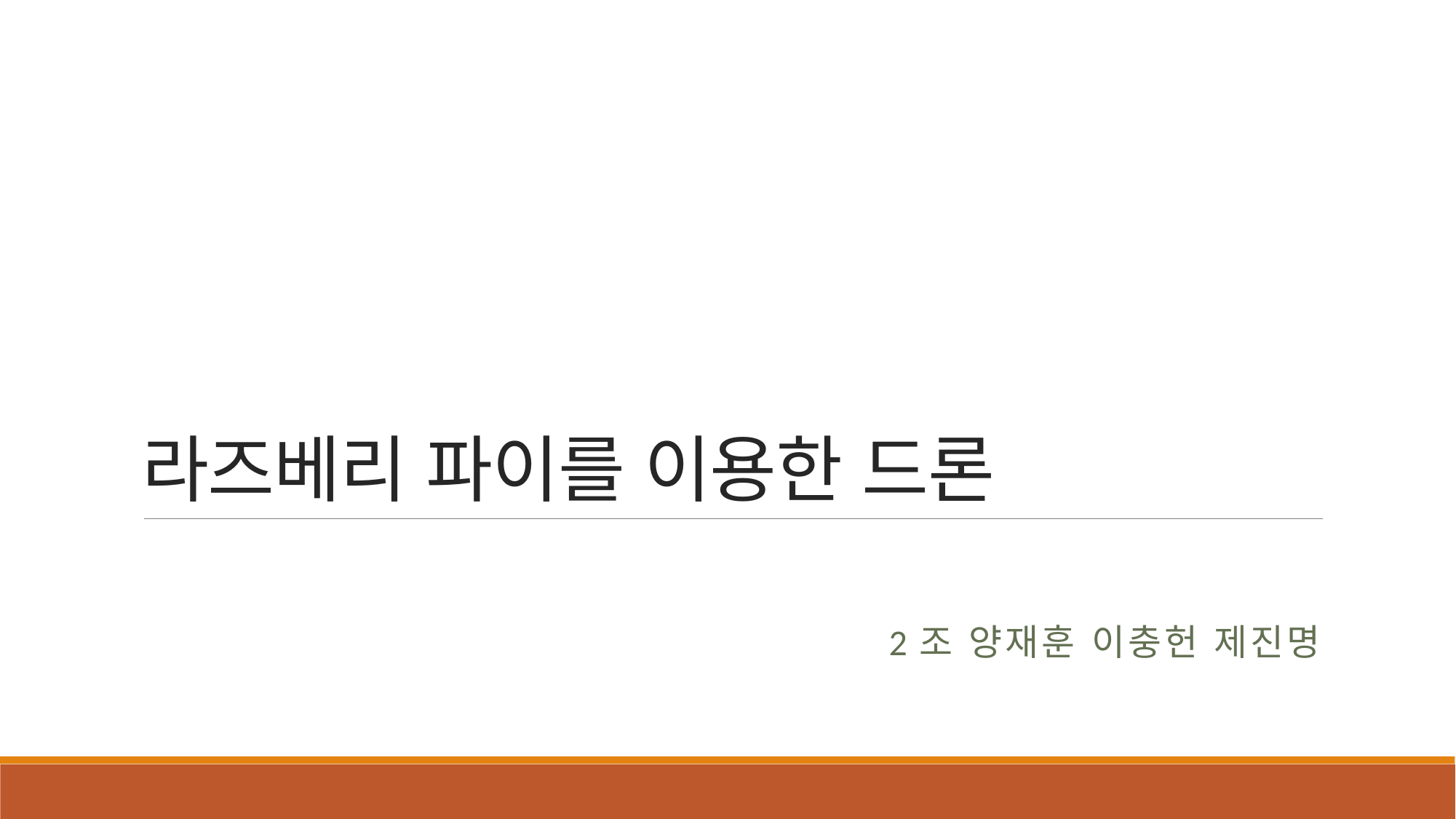

# 라즈베리 파이를 이용한 드론
2조 양재훈 이충헌 제진명